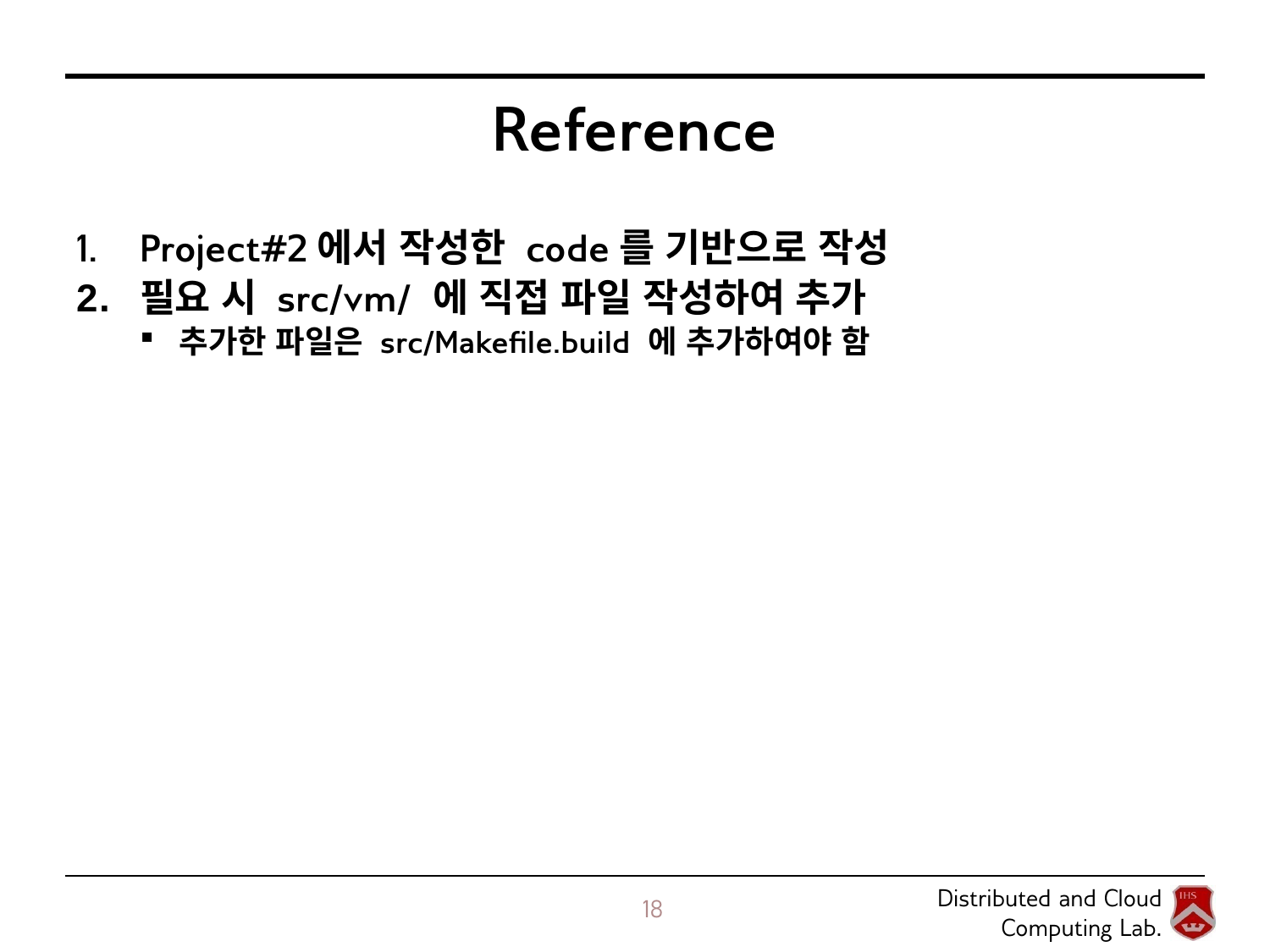

# Reference
Project#2에서 작성한 code를 기반으로 작성
필요 시 src/vm/ 에 직접 파일 작성하여 추가
추가한 파일은 src/Makefile.build 에 추가하여야 함
18